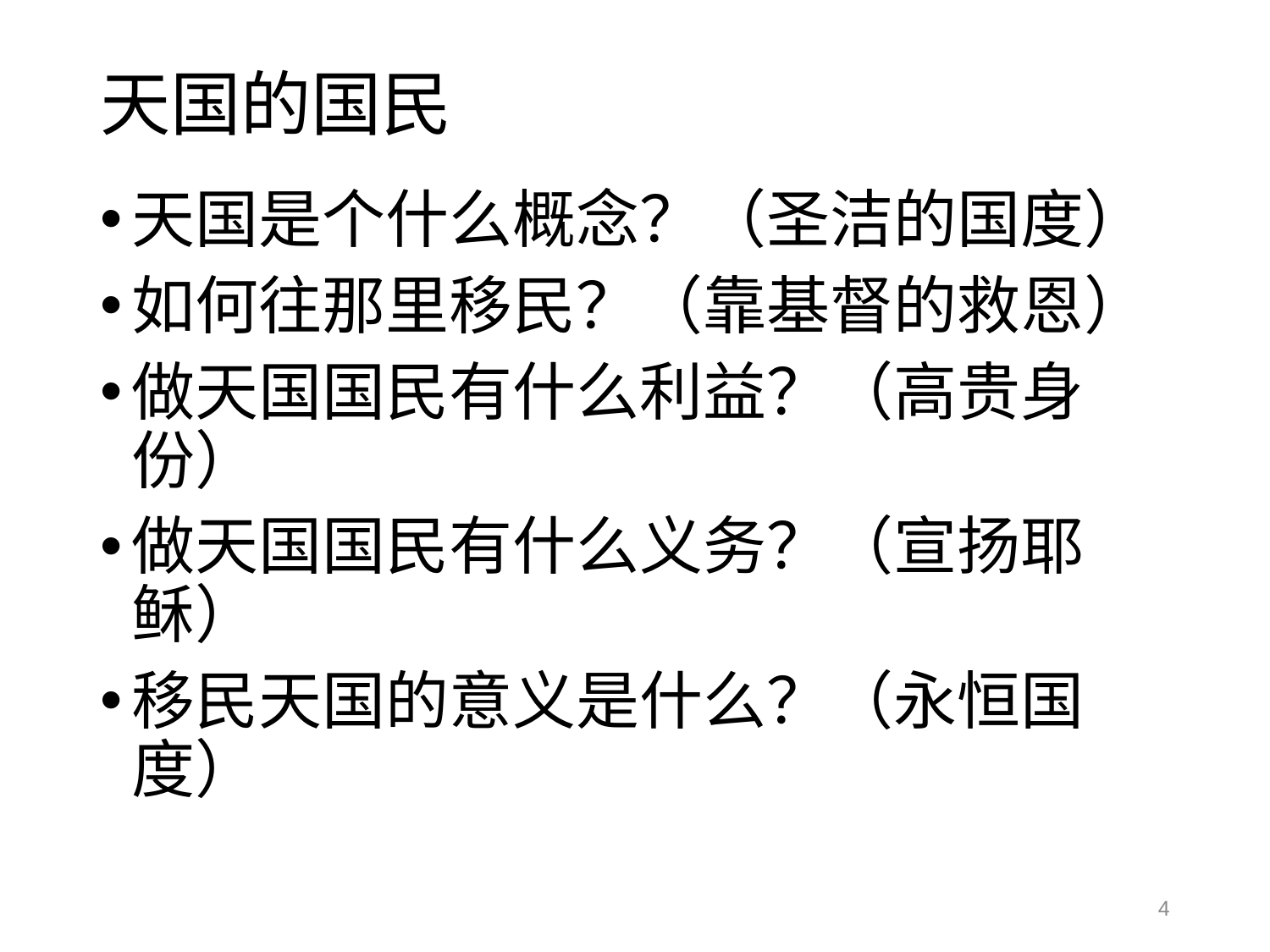

# 天国的国民
天国是个什么概念？（圣洁的国度）
如何往那里移民？（靠基督的救恩）
做天国国民有什么利益？（高贵身份）
做天国国民有什么义务？（宣扬耶稣）
移民天国的意义是什么？（永恒国度）

4